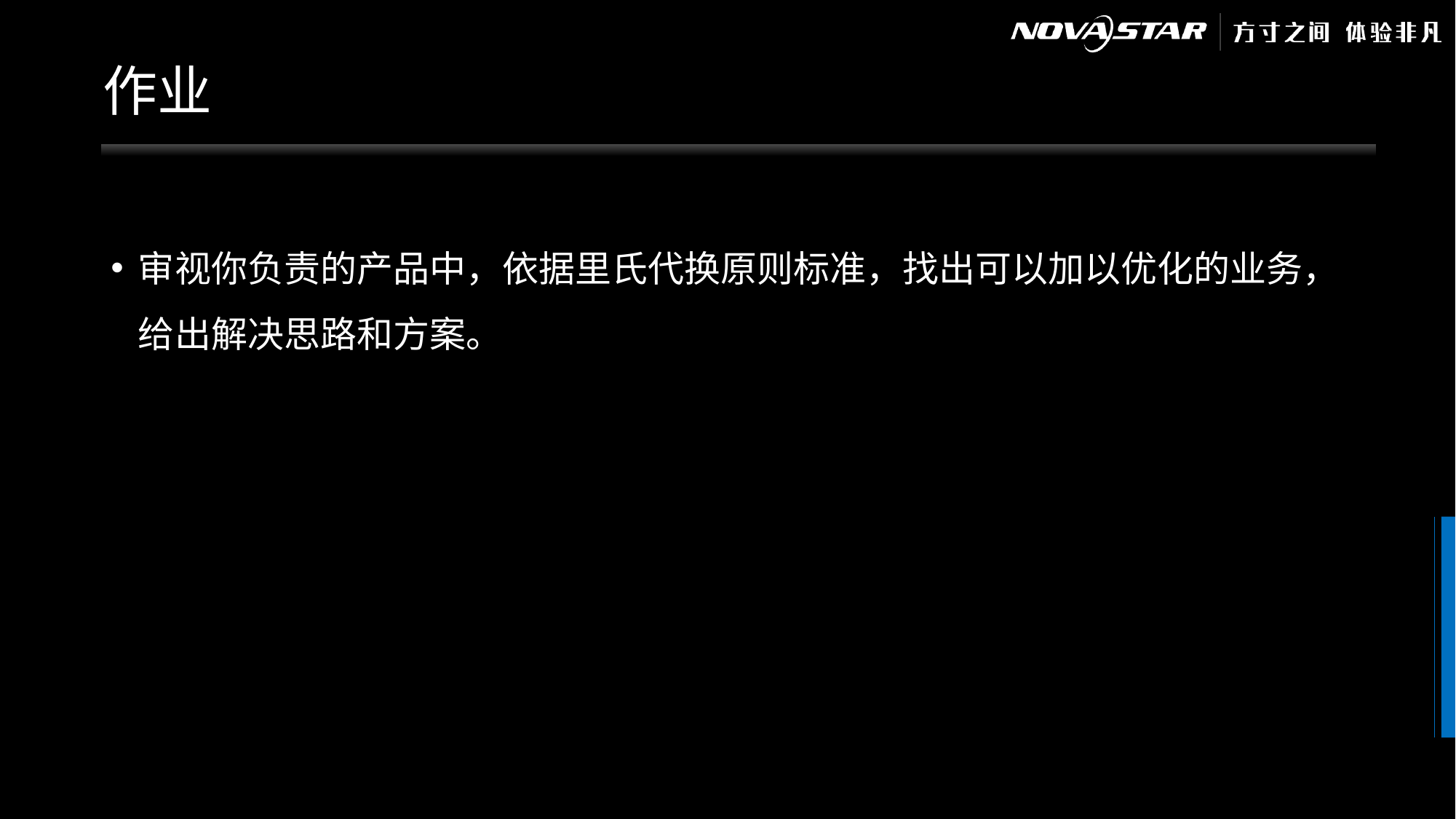

# 作业

审视你负责的产品中，依据里氏代换原则标准，找出可以加以优化的业务，给出解决思路和方案。